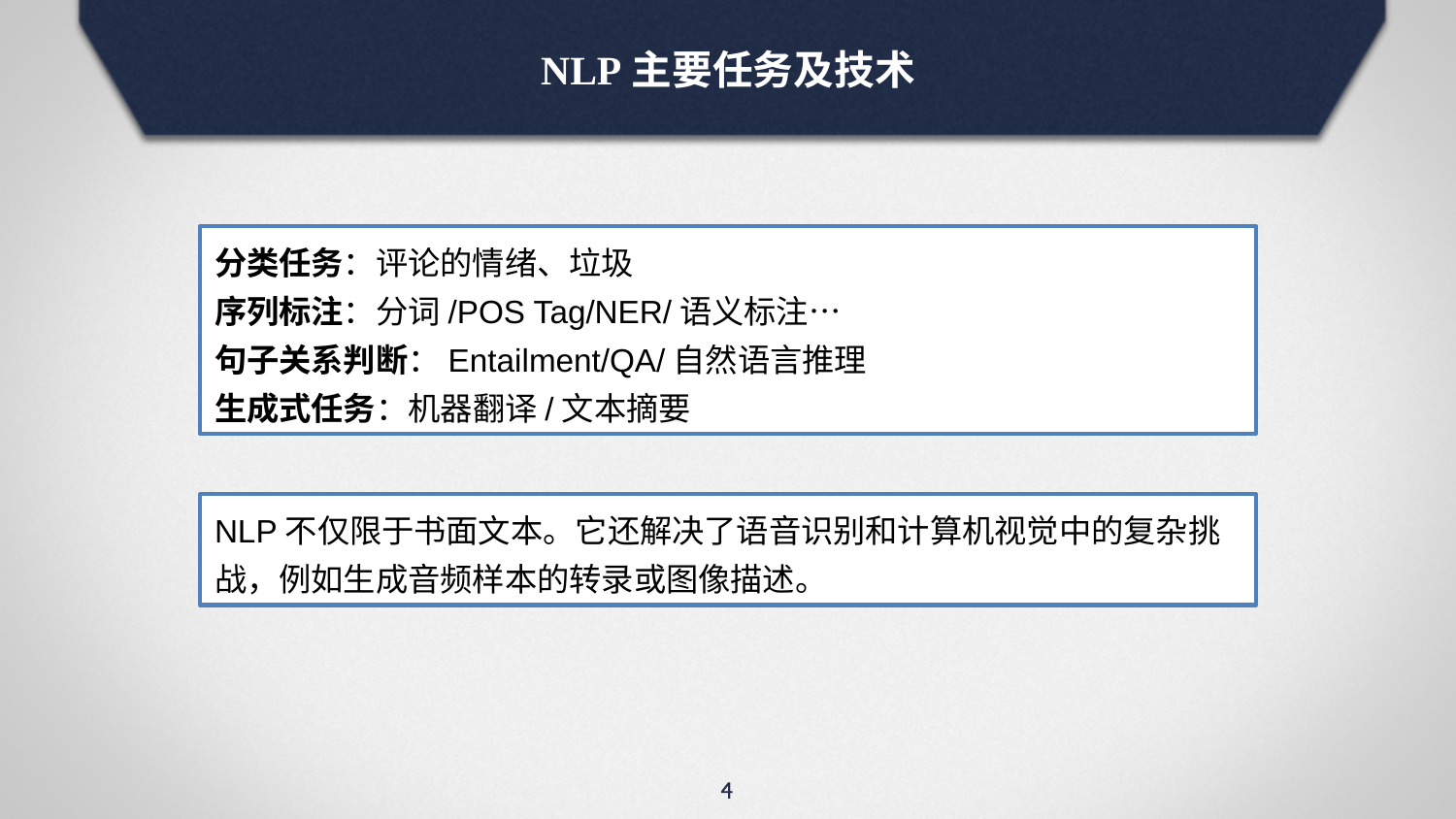

NLP主要任务及技术
分类任务：评论的情绪、垃圾
序列标注：分词/POS Tag/NER/语义标注…
句子关系判断：Entailment/QA/自然语言推理
生成式任务：机器翻译/文本摘要
NLP不仅限于书面文本。它还解决了语音识别和计算机视觉中的复杂挑战，例如生成音频样本的转录或图像描述。
4